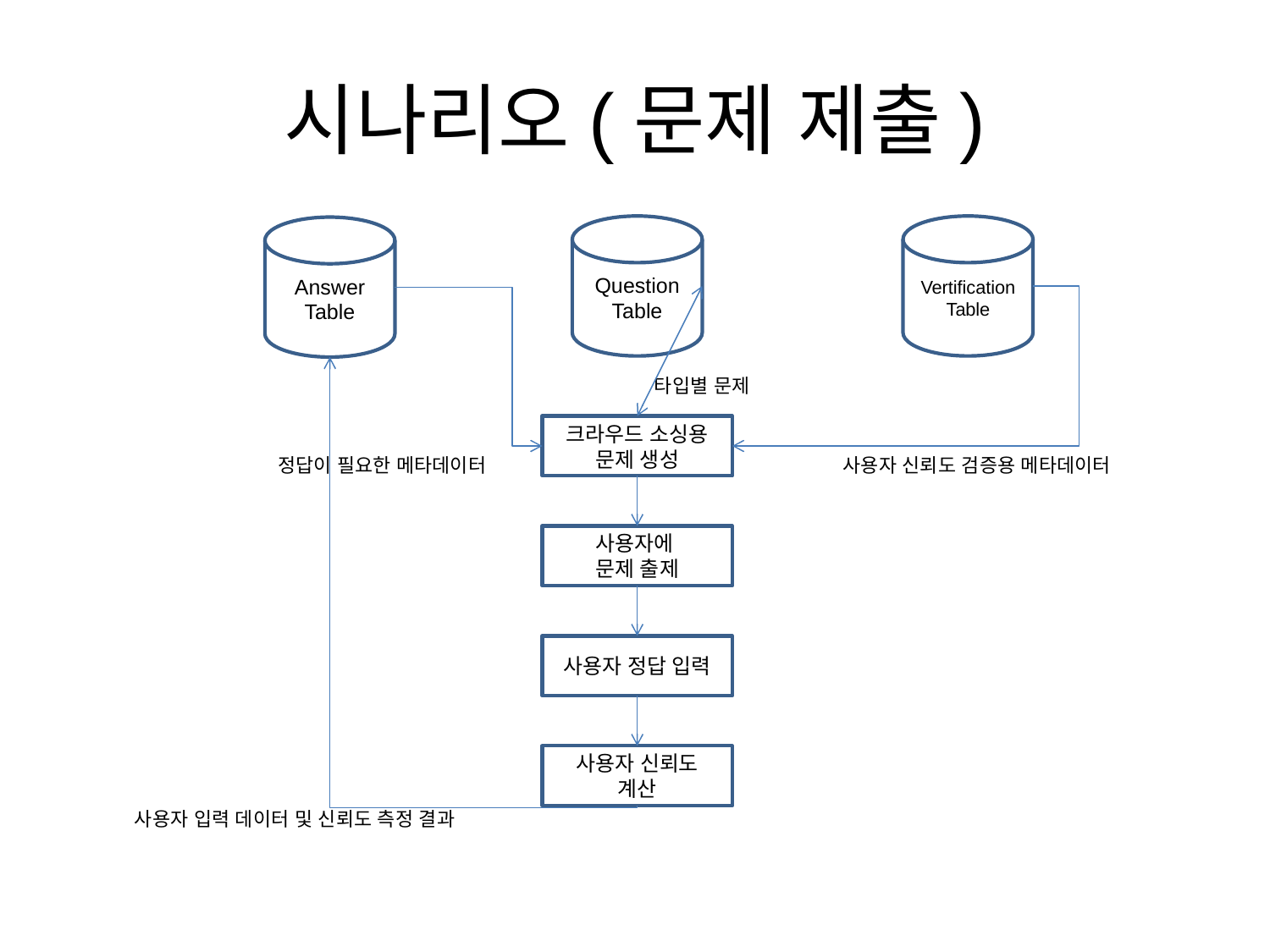

# 시나리오(문제 제출)
Question
Table
Vertification
Table
Answer
Table
타입별 문제
크라우드 소싱용 문제 생성
사용자 신뢰도 검증용 메타데이터
정답이 필요한 메타데이터
사용자에
문제 출제
사용자 정답 입력
사용자 신뢰도
계산
사용자 입력 데이터 및 신뢰도 측정 결과